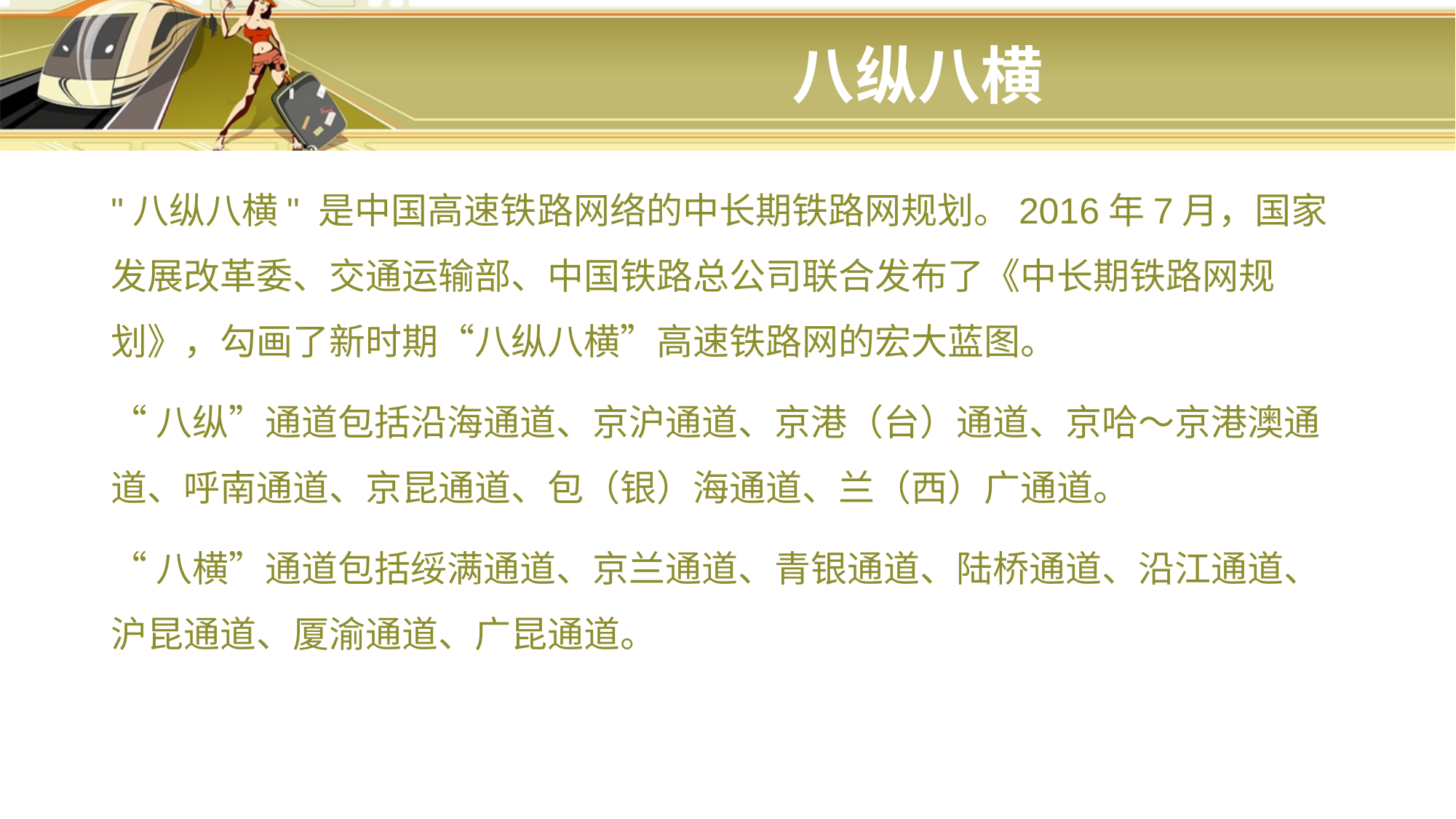

# 八纵八横
"八纵八横" 是中国高速铁路网络的中长期铁路网规划。2016年7月，国家发展改革委、交通运输部、中国铁路总公司联合发布了《中长期铁路网规划》，勾画了新时期“八纵八横”高速铁路网的宏大蓝图。
“八纵”通道包括沿海通道、京沪通道、京港（台）通道、京哈～京港澳通道、呼南通道、京昆通道、包（银）海通道、兰（西）广通道。
“八横”通道包括绥满通道、京兰通道、青银通道、陆桥通道、沿江通道、沪昆通道、厦渝通道、广昆通道。